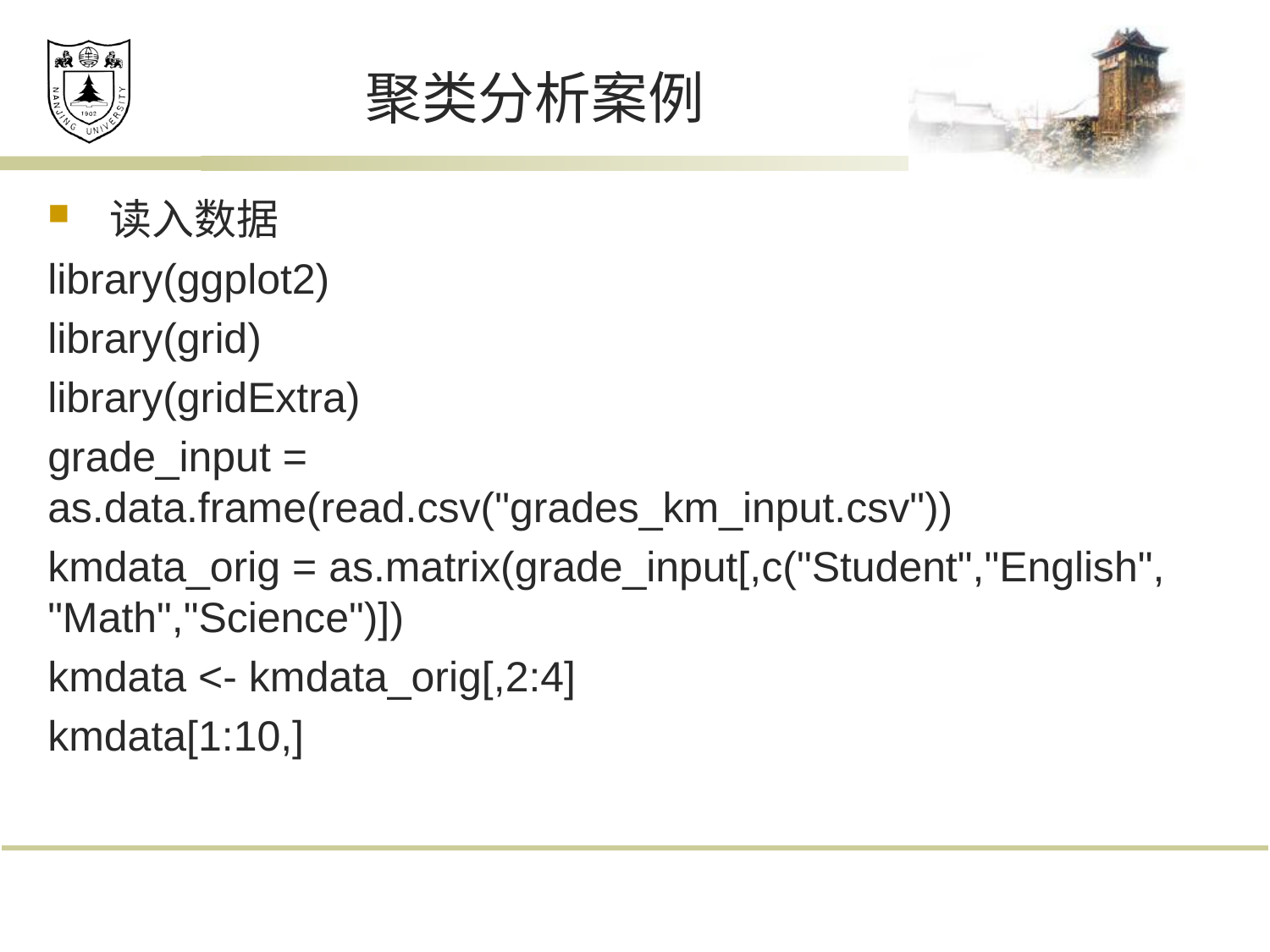

# 聚类分析案例
读入数据
library(ggplot2)
library(grid)
library(gridExtra)
grade_input = as.data.frame(read.csv("grades_km_input.csv"))
kmdata_orig = as.matrix(grade_input[,c("Student","English", "Math","Science")])
kmdata <- kmdata_orig[,2:4]
kmdata[1:10,]